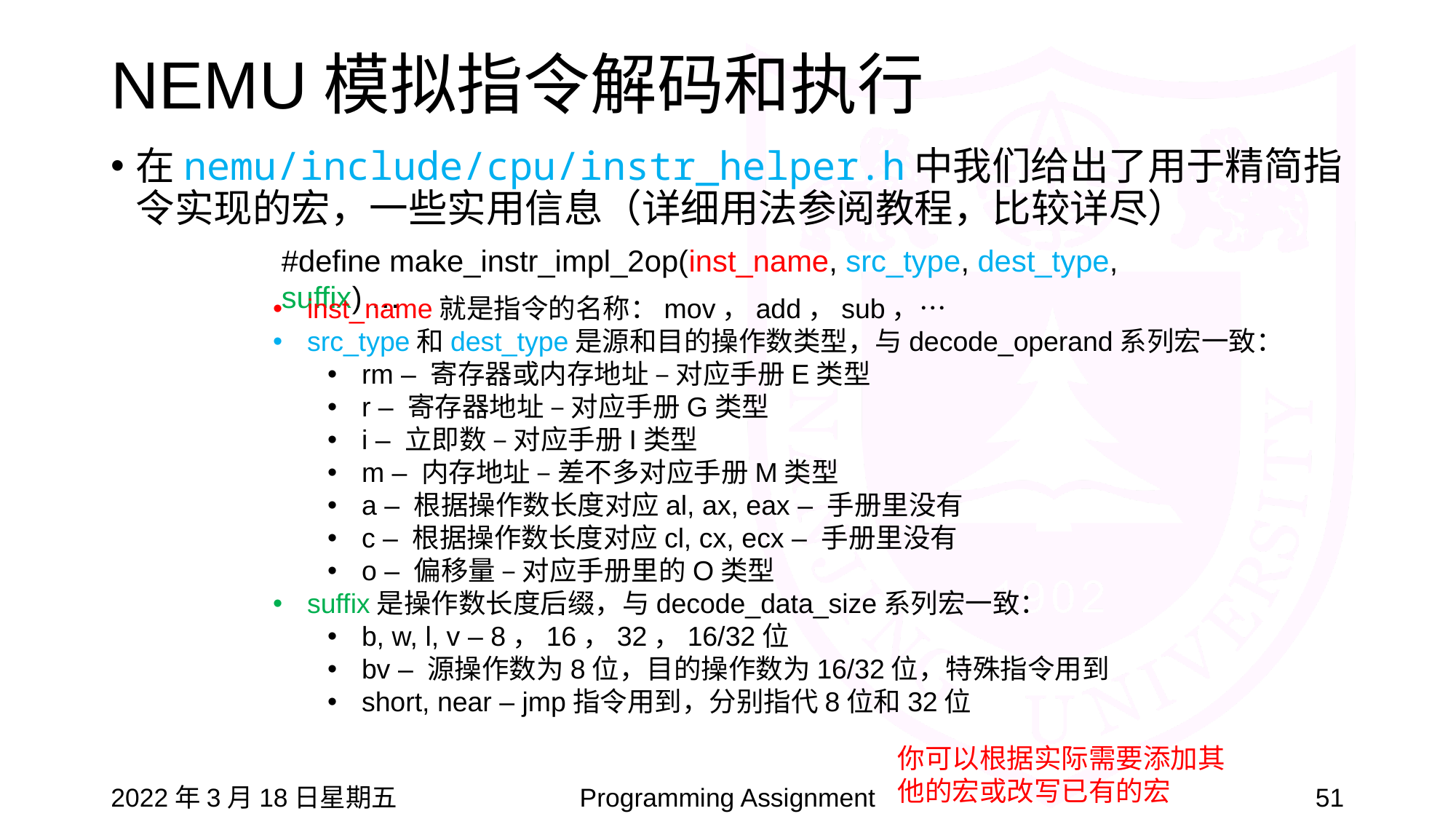

# NEMU模拟指令解码和执行
在nemu/include/cpu/instr_helper.h中我们给出了用于精简指令实现的宏，一些实用信息（详细用法参阅教程，比较详尽）
#define make_instr_impl_2op(inst_name, src_type, dest_type, suffix) …
inst_name就是指令的名称：mov，add，sub，…
src_type和dest_type是源和目的操作数类型，与decode_operand系列宏一致：
rm – 寄存器或内存地址 – 对应手册E类型
r – 寄存器地址 – 对应手册G类型
i – 立即数 – 对应手册I类型
m – 内存地址 – 差不多对应手册M类型
a – 根据操作数长度对应al, ax, eax – 手册里没有
c – 根据操作数长度对应cl, cx, ecx – 手册里没有
o – 偏移量 – 对应手册里的O类型
suffix是操作数长度后缀，与decode_data_size系列宏一致：
b, w, l, v – 8，16，32，16/32位
bv – 源操作数为8位，目的操作数为16/32位，特殊指令用到
short, near – jmp指令用到，分别指代8位和32位
你可以根据实际需要添加其他的宏或改写已有的宏
2022年3月18日星期五
Programming Assignment
51